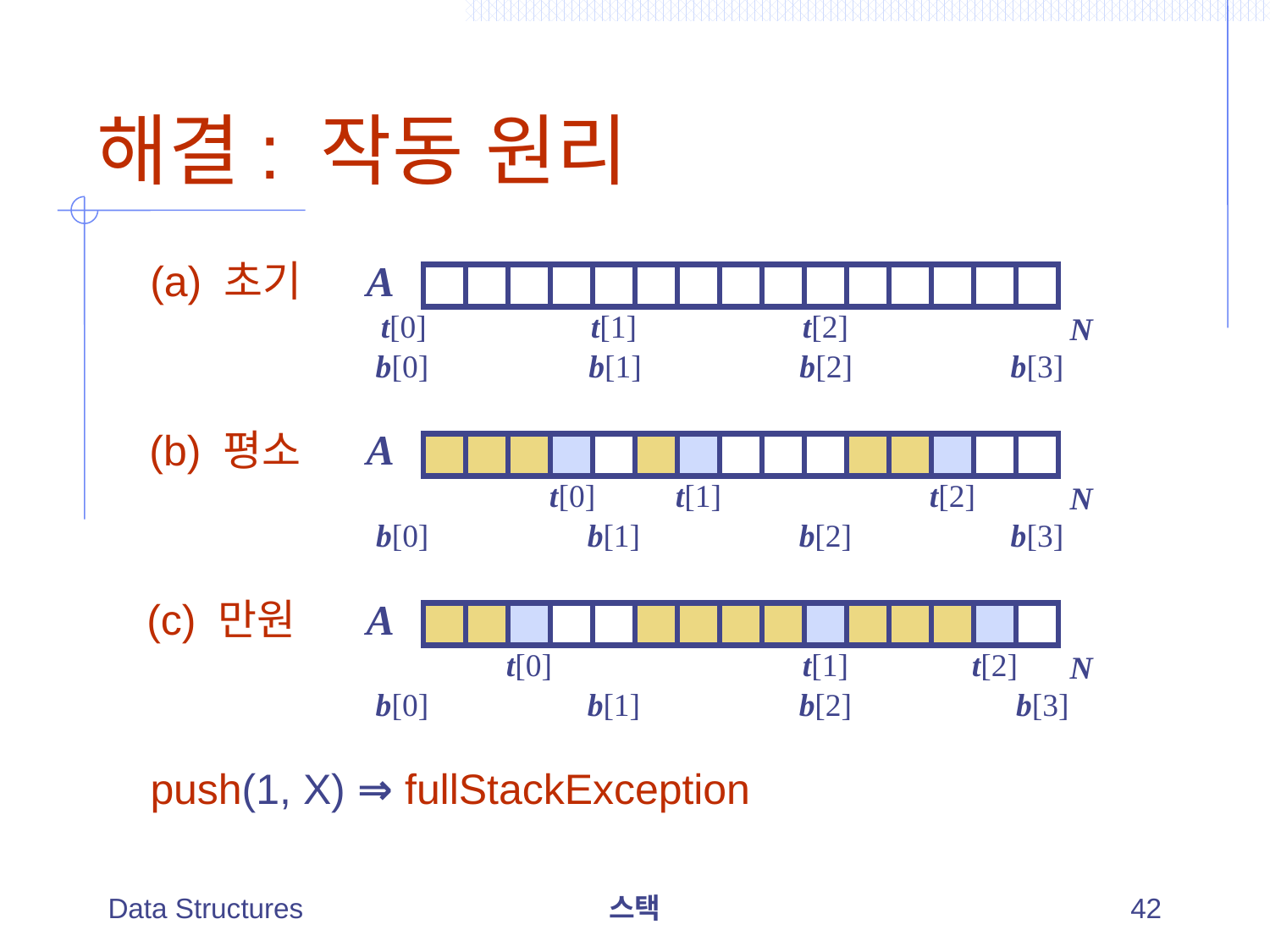

# 해결: 작동 원리
A
(a) 초기

t[0]
t[1]
t[2]
N
b[0]
b[1]
b[2]
b[3]
A
(b) 평소

t[0]
t[1]
t[2]
N
b[0]
b[1]
b[2]
b[3]
A
(c) 만원

t[0]
t[1]
t[2]
N
b[0]
b[1]
b[2]
b[3]
push(1, X) ⇒ fullStackException
Data Structures
스택
42